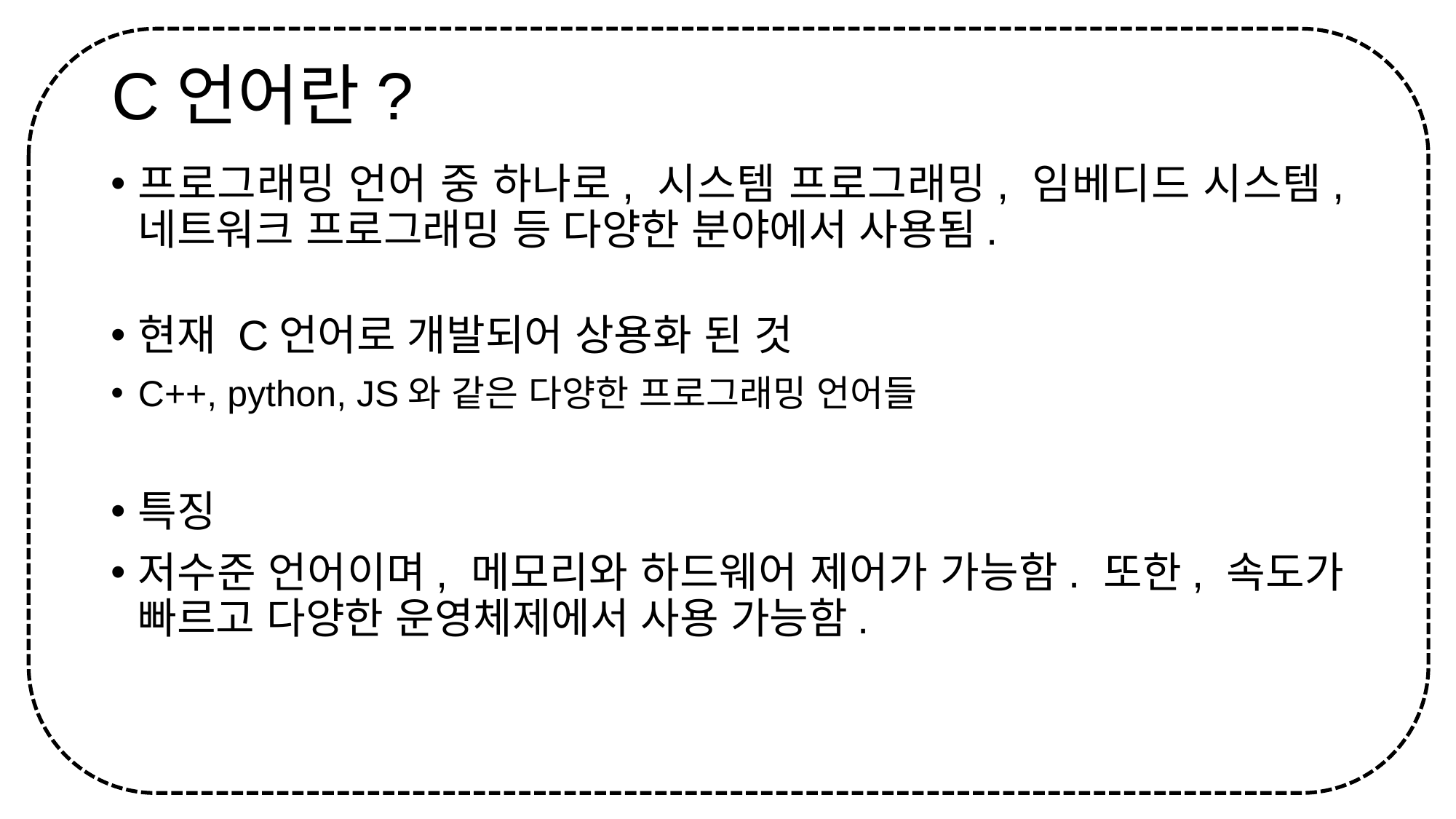

# C언어란?
프로그래밍 언어 중 하나로, 시스템 프로그래밍, 임베디드 시스템, 네트워크 프로그래밍 등 다양한 분야에서 사용됨.

현재 C언어로 개발되어 상용화 된 것
C++, python, JS와 같은 다양한 프로그래밍 언어들

특징
저수준 언어이며, 메모리와 하드웨어 제어가 가능함. 또한, 속도가 빠르고 다양한 운영체제에서 사용 가능함.